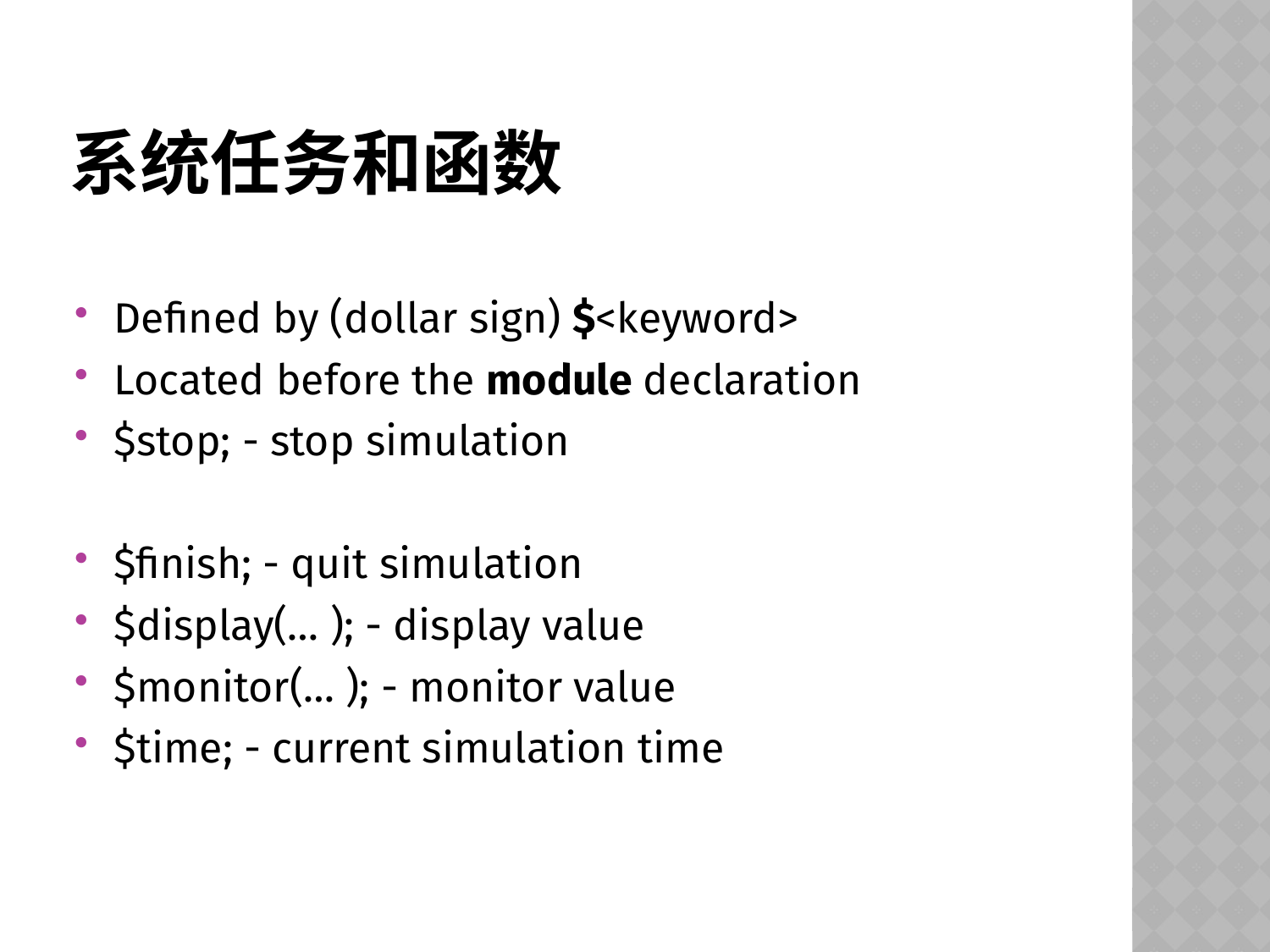

# 系统任务和函数

Defined by (dollar sign) $<keyword>
Located before the module declaration
$stop; - stop simulation

$finish; - quit simulation
$display(… ); - display value
$monitor(… ); - monitor value
$time; - current simulation time